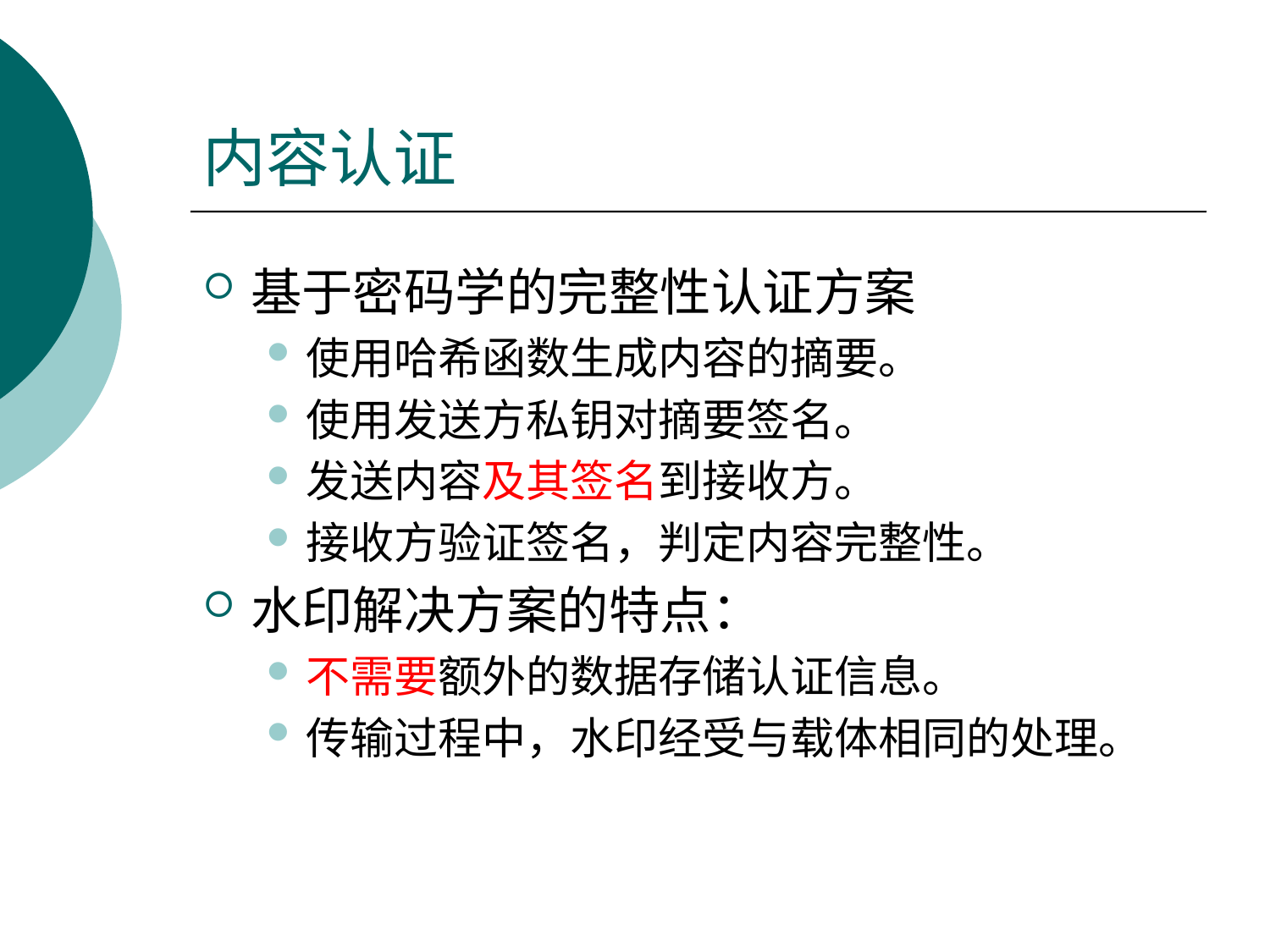

# 内容认证
基于密码学的完整性认证方案
使用哈希函数生成内容的摘要。
使用发送方私钥对摘要签名。
发送内容及其签名到接收方。
接收方验证签名，判定内容完整性。
水印解决方案的特点：
不需要额外的数据存储认证信息。
传输过程中，水印经受与载体相同的处理。